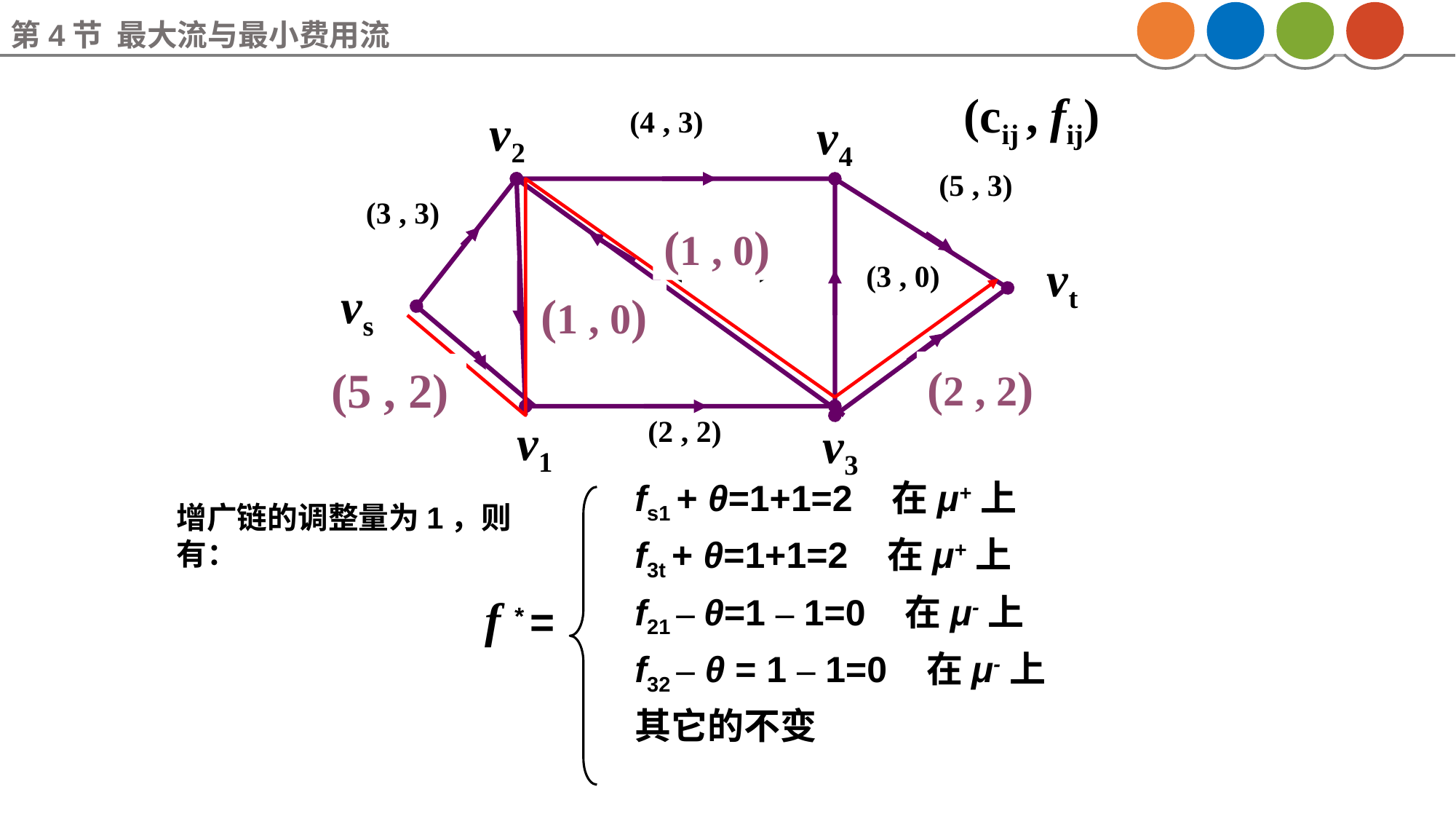

第4节  最大流与最小费用流
(cij , fij)
v2
(4 , 3)
v4
(5 , 3)
(3 , 3)
(1 , 1)
vt
(3 , 0)
vs
(1 , 1)
(5 , 1)
(2 , 1)
v1
(2 , 2)
v3

(1 , 0)
(1 , 0)
(2 , 2)
(5 , 2)
fs1 + θ=1+1=2   在μ+上
f3t + θ=1+1=2   在μ+上
f21 – θ=1 – 1=0   在μ-上
f32 – θ = 1 – 1=0   在μ-上
其它的不变

f * =
增广链的调整量为1，则有：